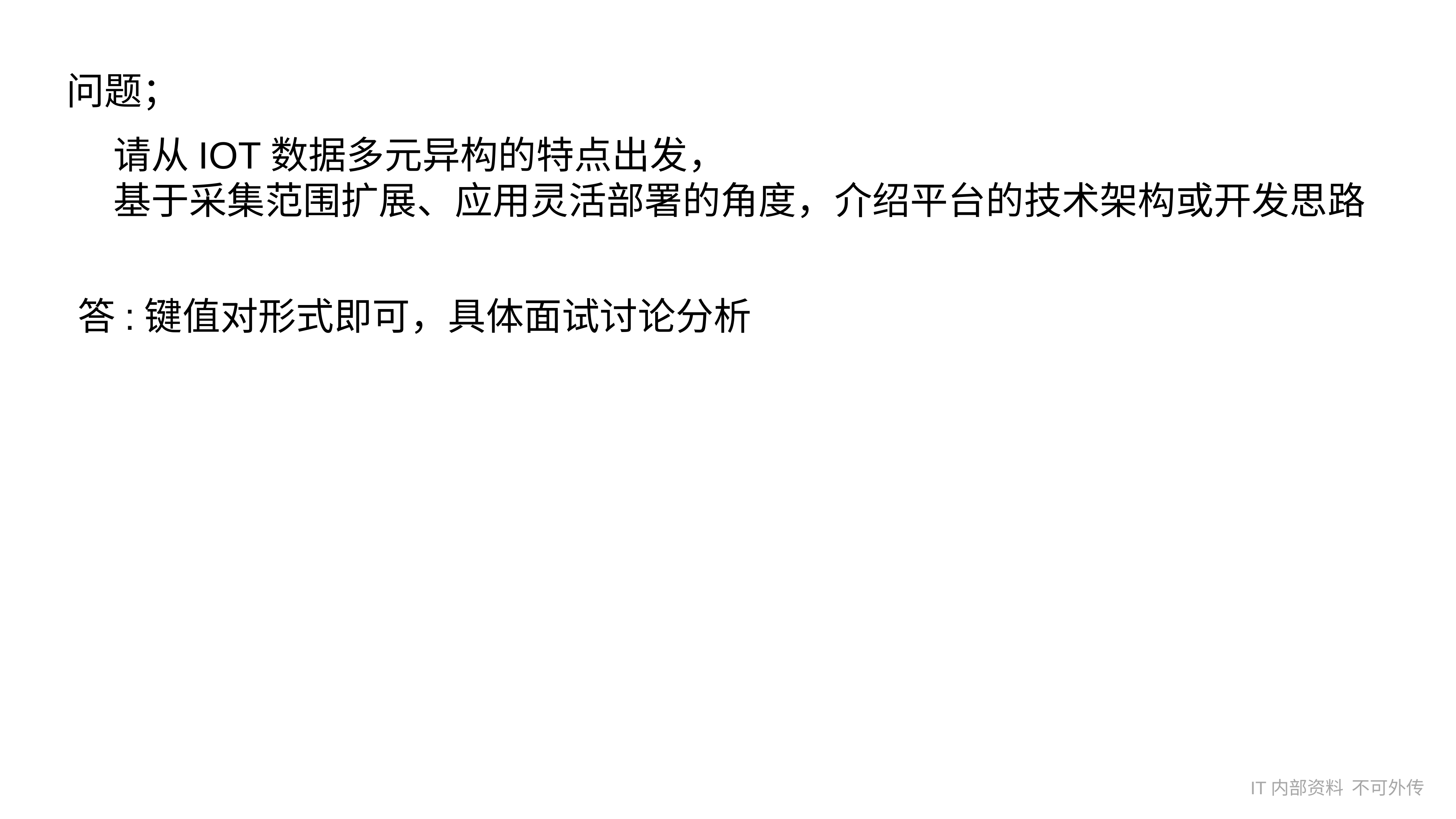

问题；

请从IOT数据多元异构的特点出发，
基于采集范围扩展、应用灵活部署的角度，介绍平台的技术架构或开发思路
答:键值对形式即可，具体面试讨论分析